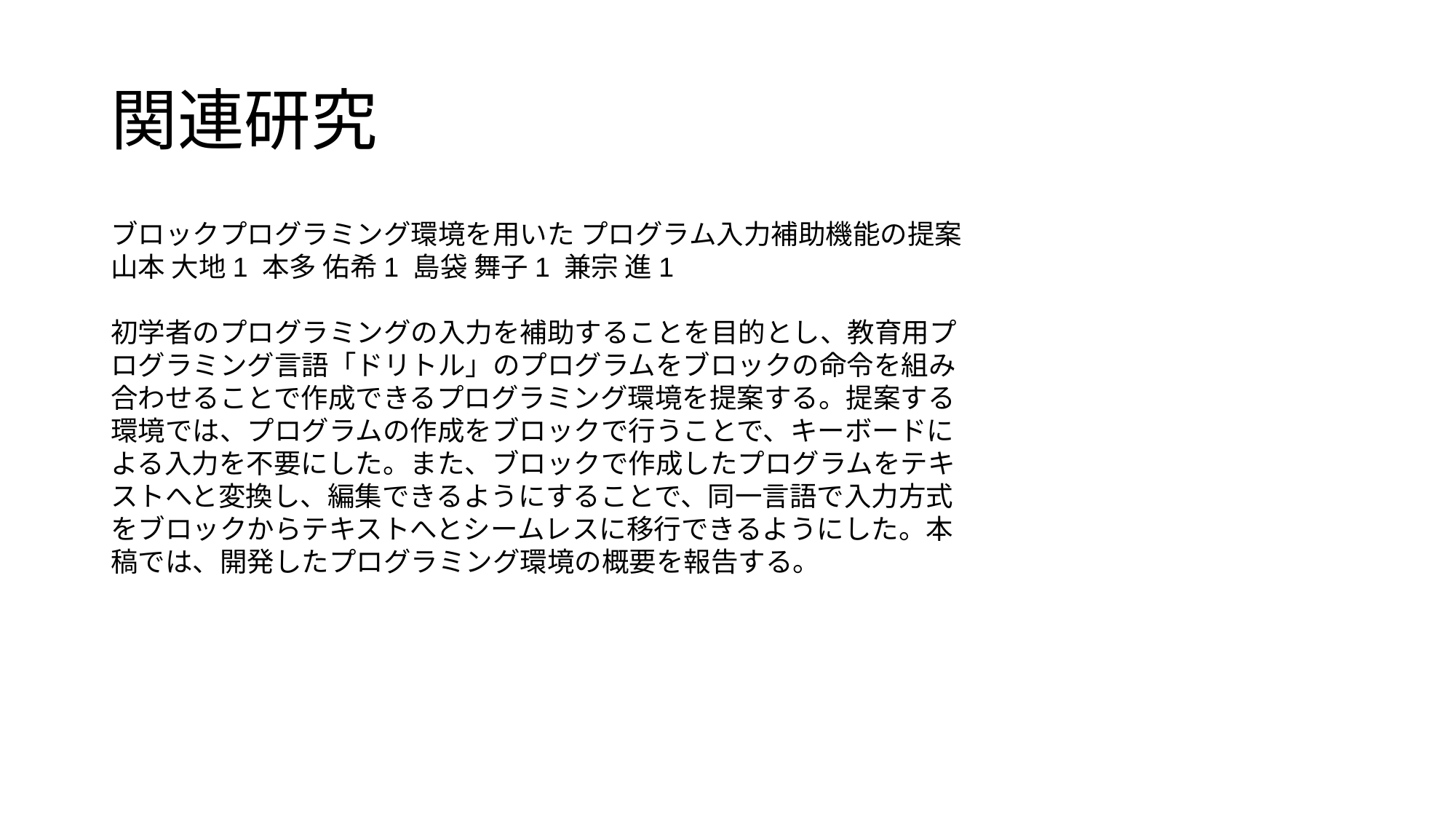

# 関連研究
ブロックプログラミング環境を用いた プログラム入力補助機能の提案 山本 大地1 本多 佑希1 島袋 舞子1 兼宗 進1

初学者のプログラミングの入力を補助することを目的とし、教育用プログラミング言語「ドリトル」のプログラムをブロックの命令を組み合わせることで作成できるプログラミング環境を提案する。提案する環境では、プログラムの作成をブロックで行うことで、キーボードによる入力を不要にした。また、ブロックで作成したプログラムをテキストへと変換し、編集できるようにすることで、同一言語で入力方式をブロックからテキストへとシームレスに移行できるようにした。本稿では、開発したプログラミング環境の概要を報告する。